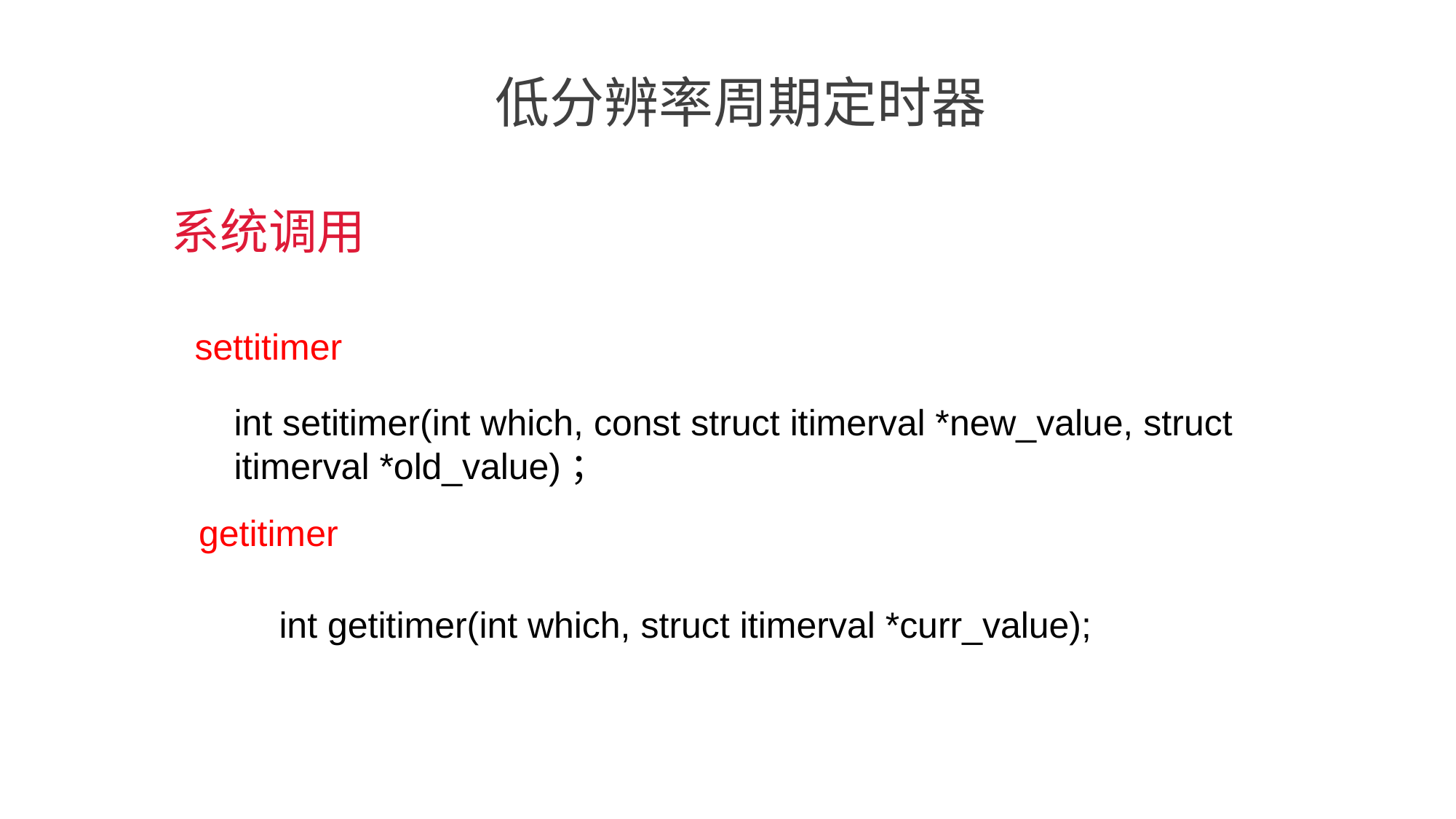

低分辨率周期定时器

系统调用
settitimer
int setitimer(int which, const struct itimerval *new_value, struct itimerval *old_value)；
getitimer
int getitimer(int which, struct itimerval *curr_value);